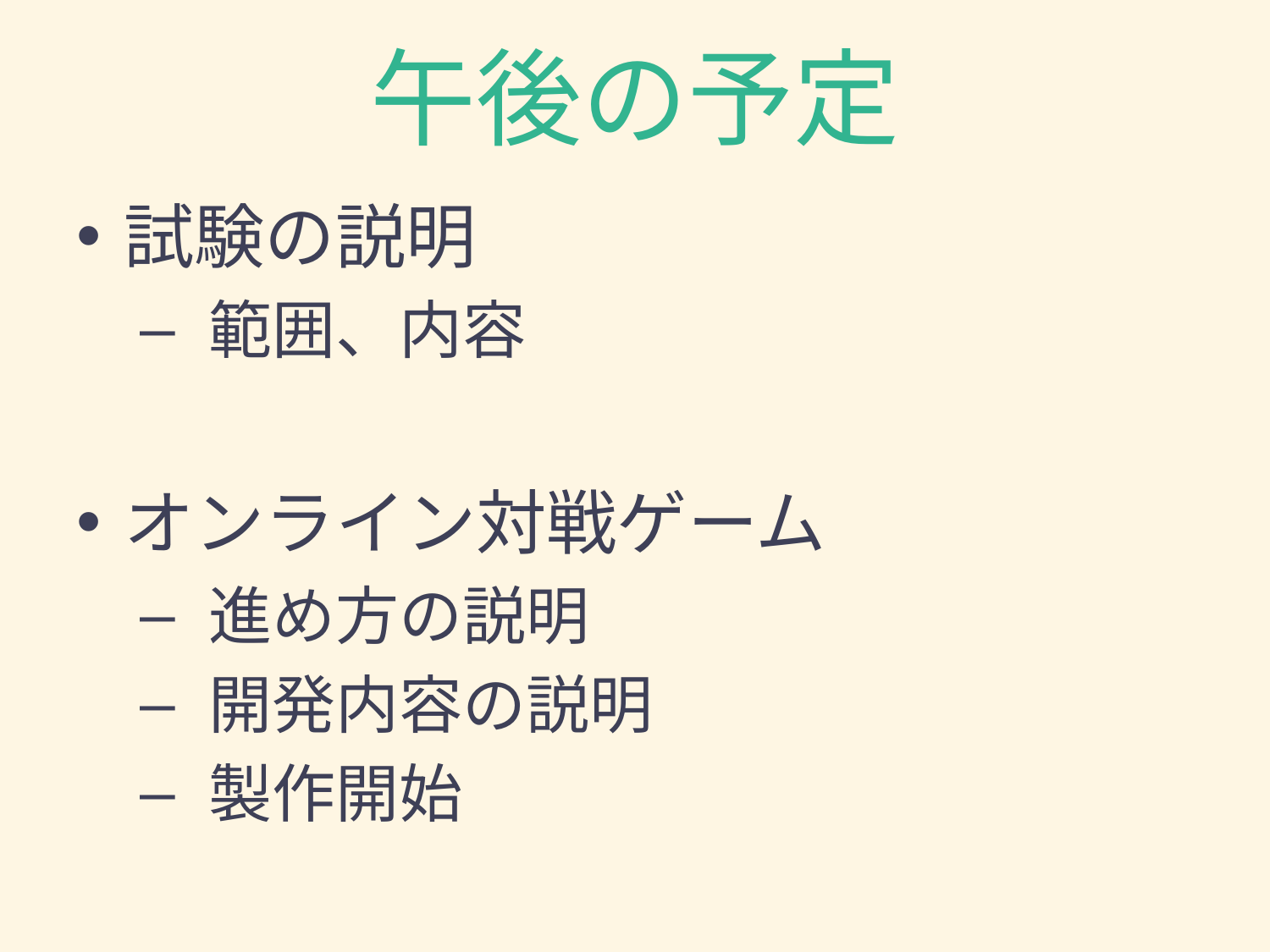

# 午後の予定
試験の説明
 範囲、内容

オンライン対戦ゲーム
 進め方の説明
 開発内容の説明
 製作開始